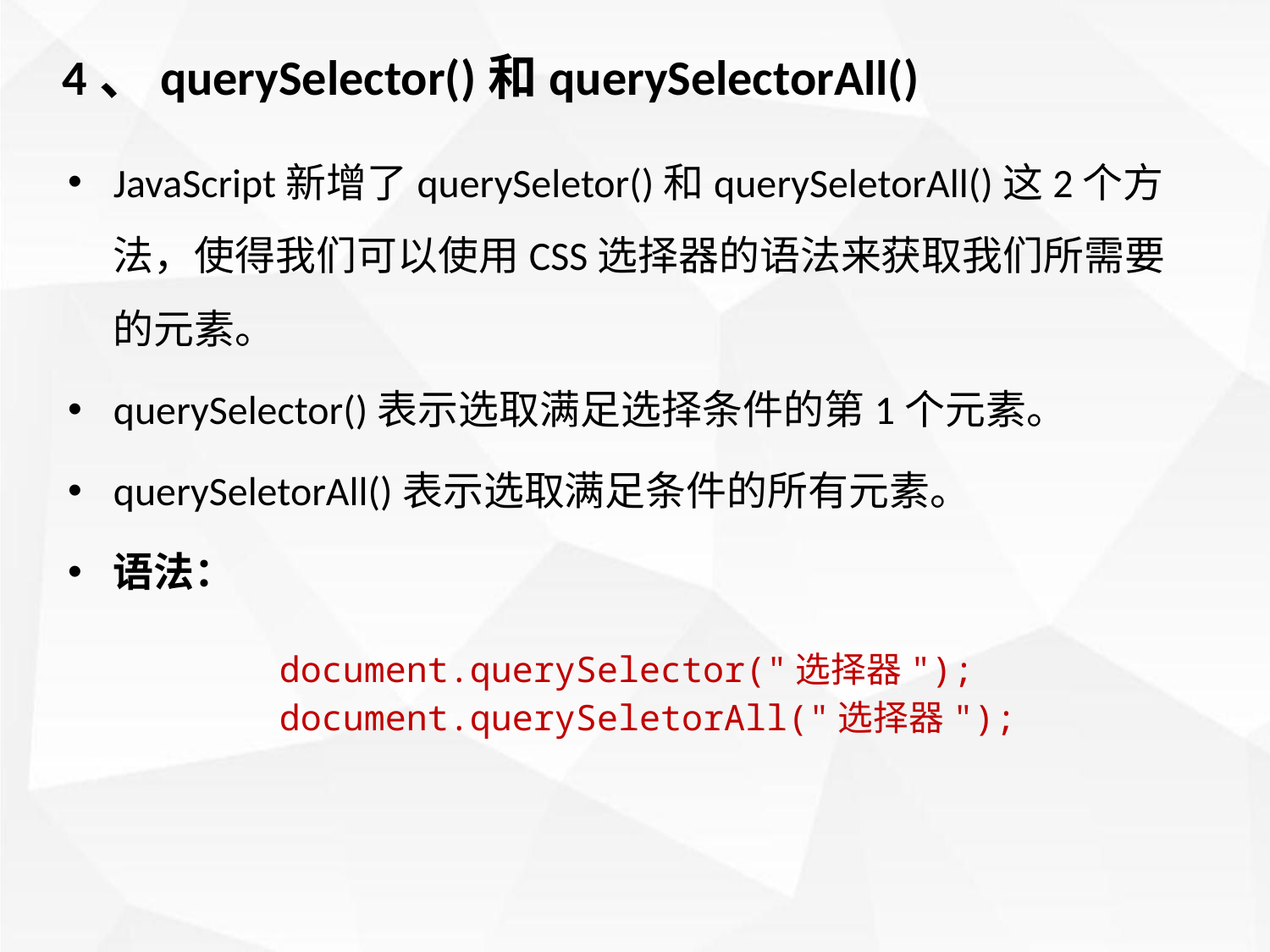

4、querySelector()和querySelectorAll()
JavaScript新增了querySeletor()和querySeletorAll()这2个方法，使得我们可以使用CSS选择器的语法来获取我们所需要的元素。
querySelector()表示选取满足选择条件的第1个元素。
querySeletorAll()表示选取满足条件的所有元素。
语法：
document.querySelector("选择器");
document.querySeletorAll("选择器");